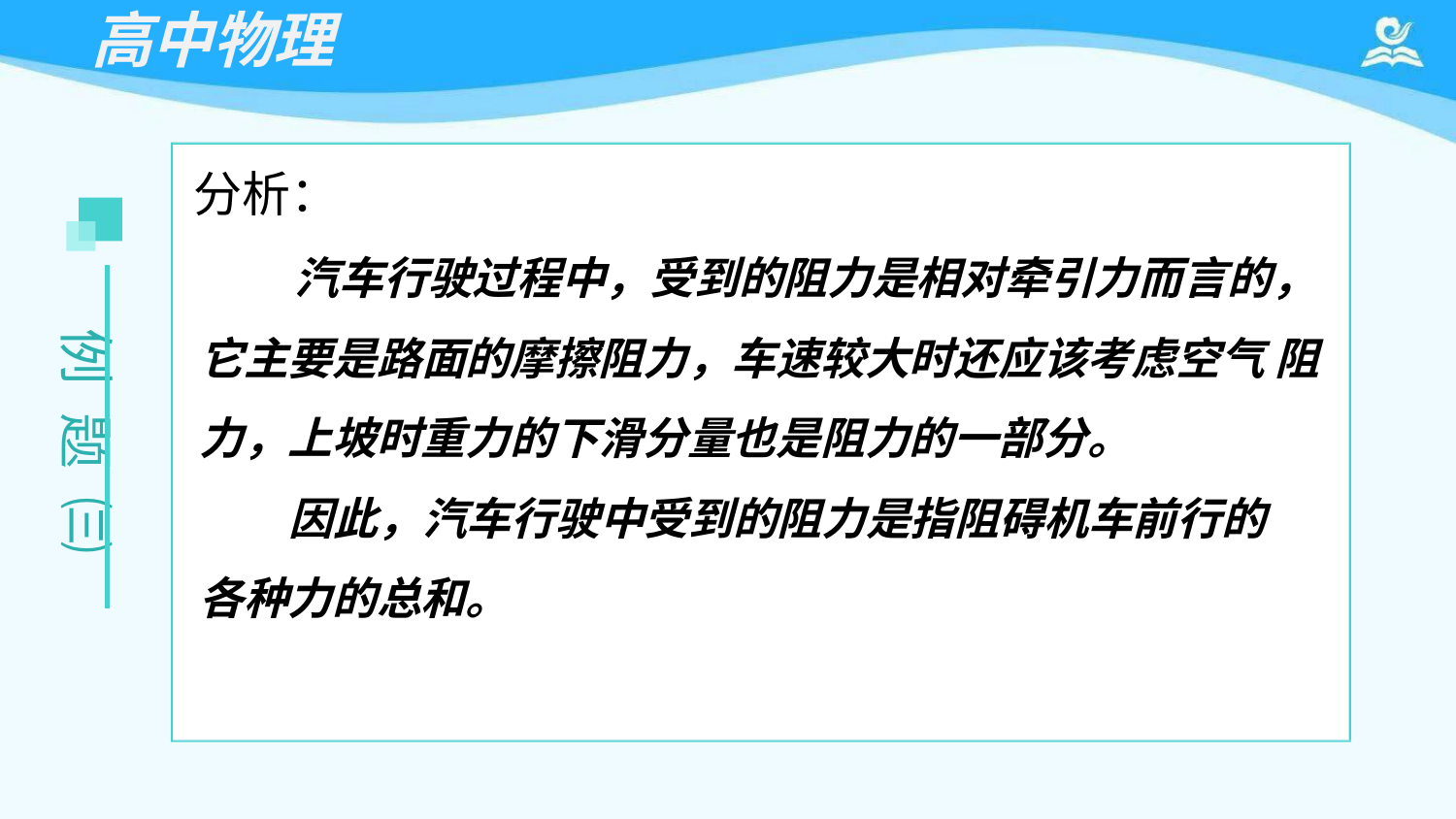

# 高中物理
分析：
汽车行驶过程中，受到的阻力是相对牵引力而言的， 它主要是路面的摩擦阻力，车速较大时还应该考虑空气 阻力，上坡时重力的下滑分量也是阻力的一部分。
因此，汽车行驶中受到的阻力是指阻碍机车前行的 各种力的总和。

例
题
㈢